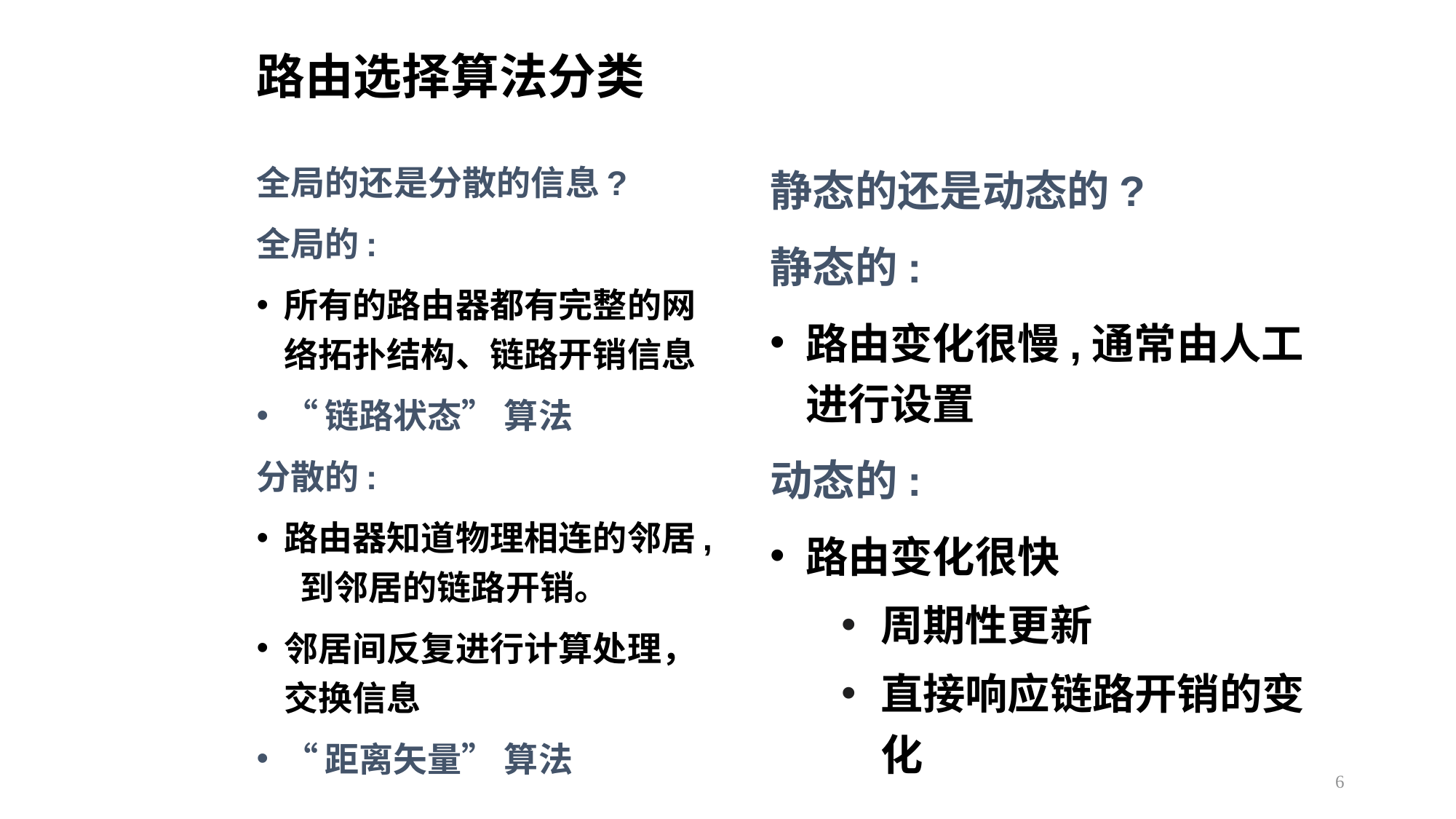

# 路由选择算法分类
全局的还是分散的信息?
全局的:
所有的路由器都有完整的网络拓扑结构、链路开销信息
“链路状态” 算法
分散的:
路由器知道物理相连的邻居, 到邻居的链路开销。
邻居间反复进行计算处理，交换信息
“距离矢量” 算法

静态的还是动态的?
静态的:
路由变化很慢,通常由人工进行设置
动态的:
路由变化很快
周期性更新
直接响应链路开销的变化
6